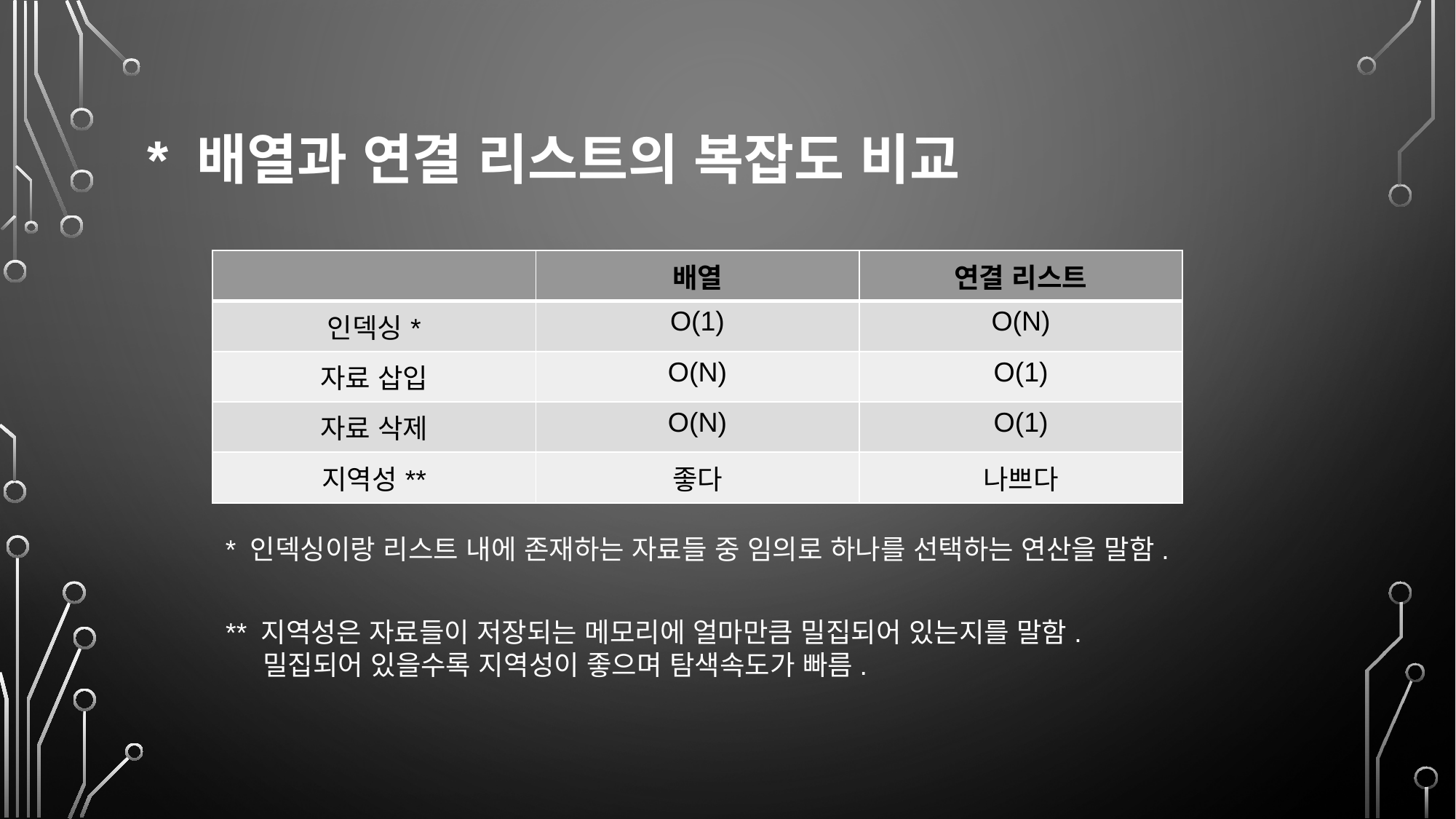

* 배열과 연결 리스트의 복잡도 비교
|  | 배열 | 연결 리스트 |
| --- | --- | --- |
| 인덱싱\* | O(1) | O(N) |
| 자료 삽입 | O(N) | O(1) |
| 자료 삭제 | O(N) | O(1) |
| 지역성\*\* | 좋다 | 나쁘다 |
* 인덱싱이랑 리스트 내에 존재하는 자료들 중 임의로 하나를 선택하는 연산을 말함.
** 지역성은 자료들이 저장되는 메모리에 얼마만큼 밀집되어 있는지를 말함.
    밀집되어 있을수록 지역성이 좋으며 탐색속도가 빠름.